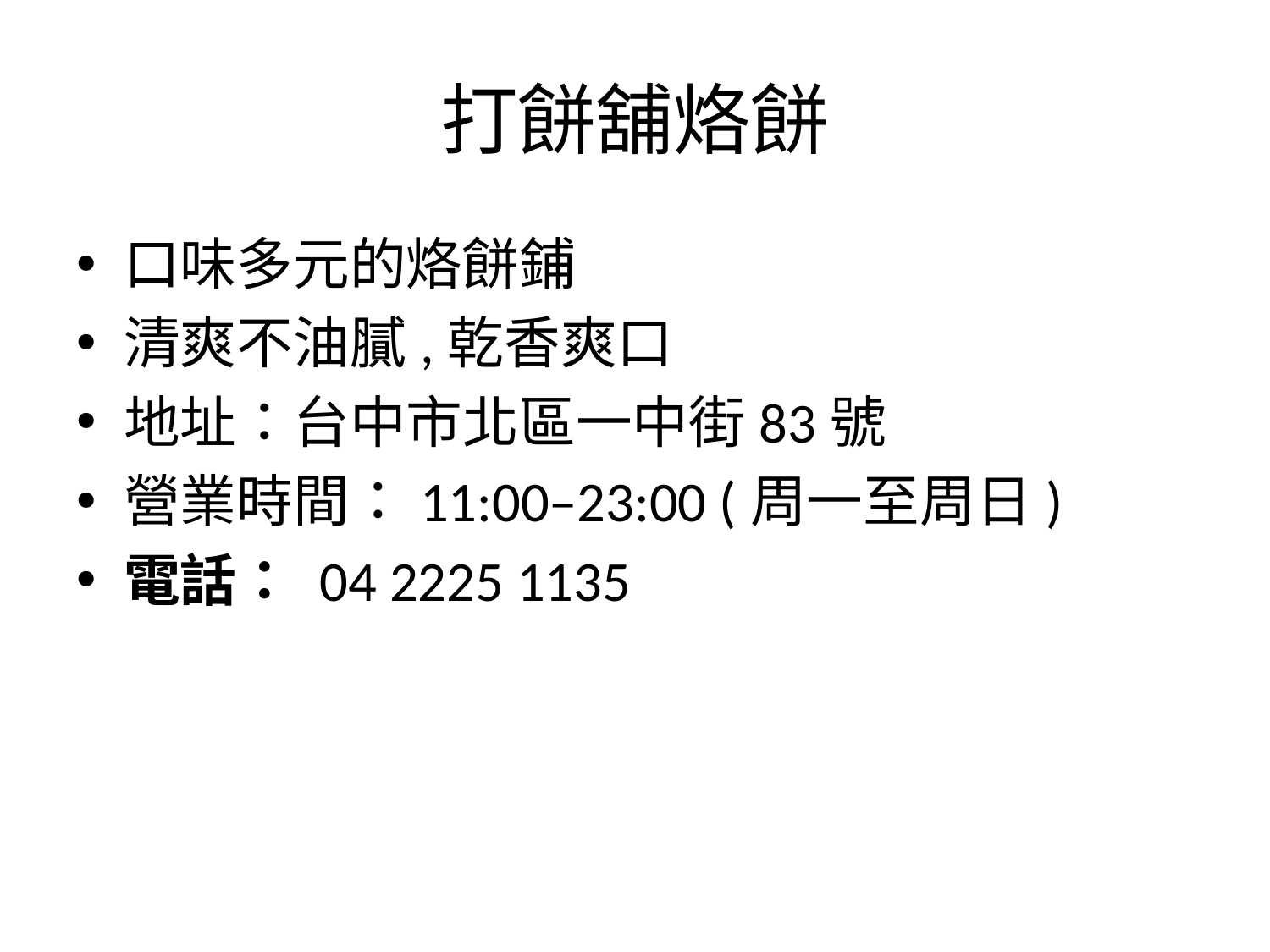

# 打餅舖烙餅
口味多元的烙餅鋪
清爽不油膩,乾香爽口
地址：台中市北區一中街83號
營業時間：11:00–23:00 (周一至周日)
電話： 04 2225 1135